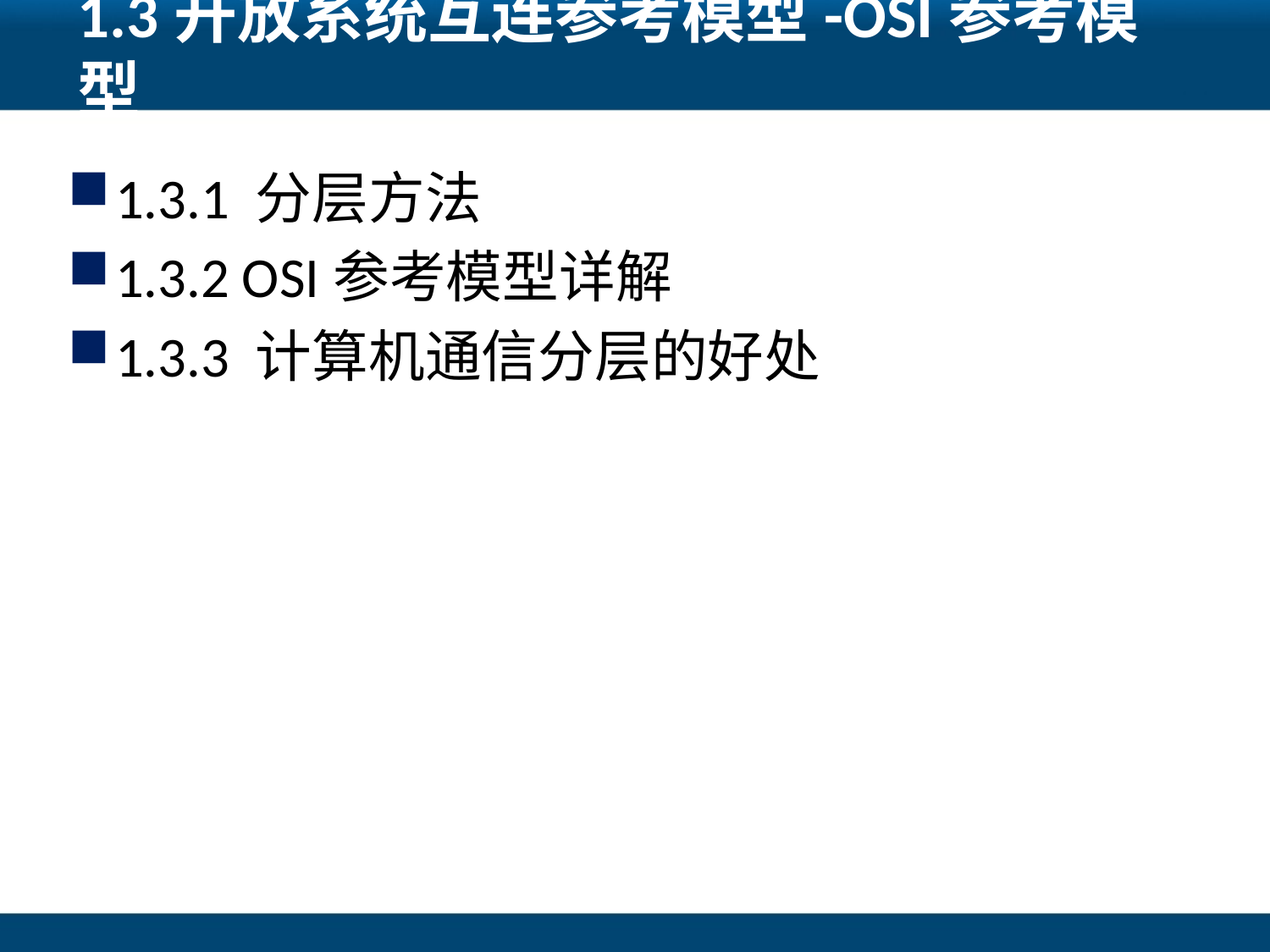

# 1.3开放系统互连参考模型-OSI参考模型
1.3.1 分层方法
1.3.2 OSI参考模型详解
1.3.3 计算机通信分层的好处